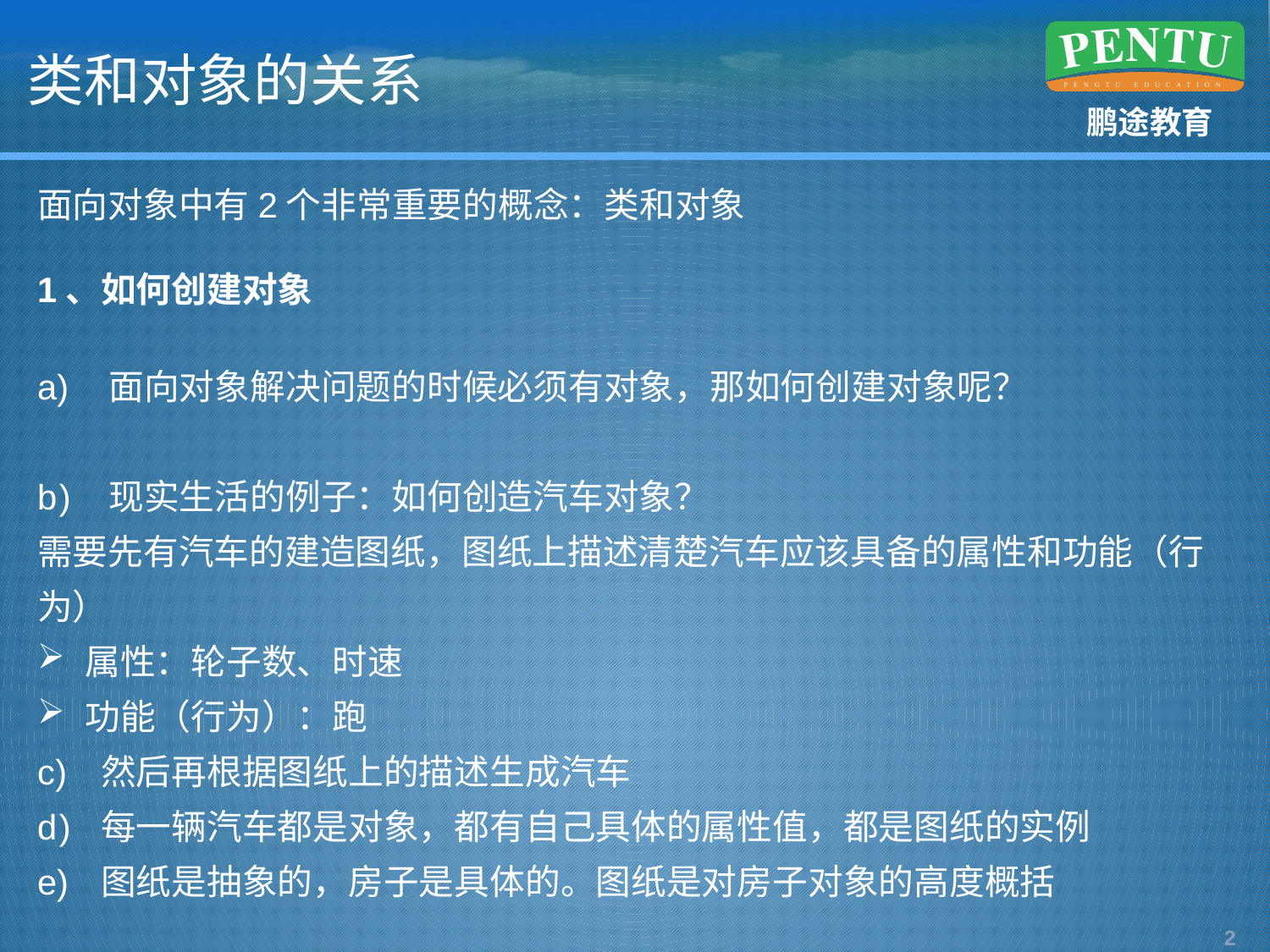

# 类和对象的关系
面向对象中有2个非常重要的概念：类和对象

1、如何创建对象

面向对象解决问题的时候必须有对象，那如何创建对象呢？

现实生活的例子：如何创造汽车对象？
需要先有汽车的建造图纸，图纸上描述清楚汽车应该具备的属性和功能（行为）
属性：轮子数、时速
功能（行为）：跑
然后再根据图纸上的描述生成汽车
每一辆汽车都是对象，都有自己具体的属性值，都是图纸的实例
图纸是抽象的，房子是具体的。图纸是对房子对象的高度概括
2